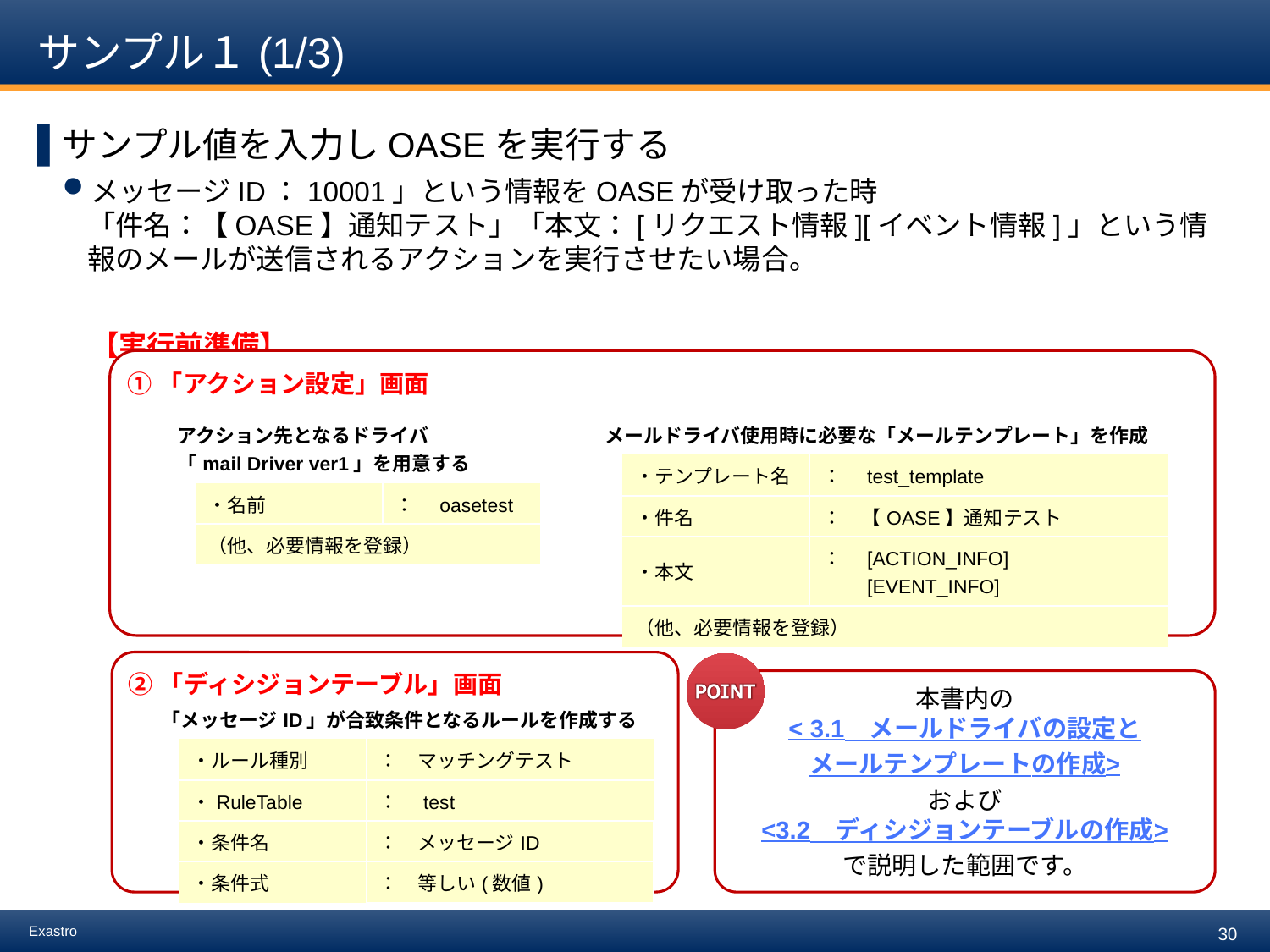

# サンプル１(1/3)
サンプル値を入力しOASEを実行する
メッセージID：10001」という情報をOASEが受け取った時
「件名：【OASE】通知テスト」「本文：[リクエスト情報][イベント情報]」という情報のメールが送信されるアクションを実行させたい場合。

　【実行前準備】

①「アクション設定」画面
| アクション先となるドライバ 「mail Driver ver1」を用意する |  |  |
| --- | --- | --- |
|  | ・名前 | ：　oasetest |
|  | （他、必要情報を登録） |  |
|  |  |  |
| メールドライバ使用時に必要な「メールテンプレート」を作成 |  |  |
| --- | --- | --- |
|  | ・テンプレート名 | ：　test\_template |
|  | ・件名 | ：　【OASE】通知テスト |
|  | ・本文 | ：　[ACTION\_INFO] 　　[EVENT\_INFO] |
|  | （他、必要情報を登録） |  |
②「ディシジョンテーブル」画面

本書内の
< 3.1　メールドライバの設定と
メールテンプレートの作成>
および
<3.2　ディシジョンテーブルの作成>
で説明した範囲です。
| 「メッセージID」が合致条件となるルールを作成する |  |  |
| --- | --- | --- |
|  | ・ルール種別 | ：　マッチングテスト |
|  | ・RuleTable | ：　test |
|  | ・条件名 | ：　メッセージID |
|  | ・条件式 | ：　等しい(数値) |